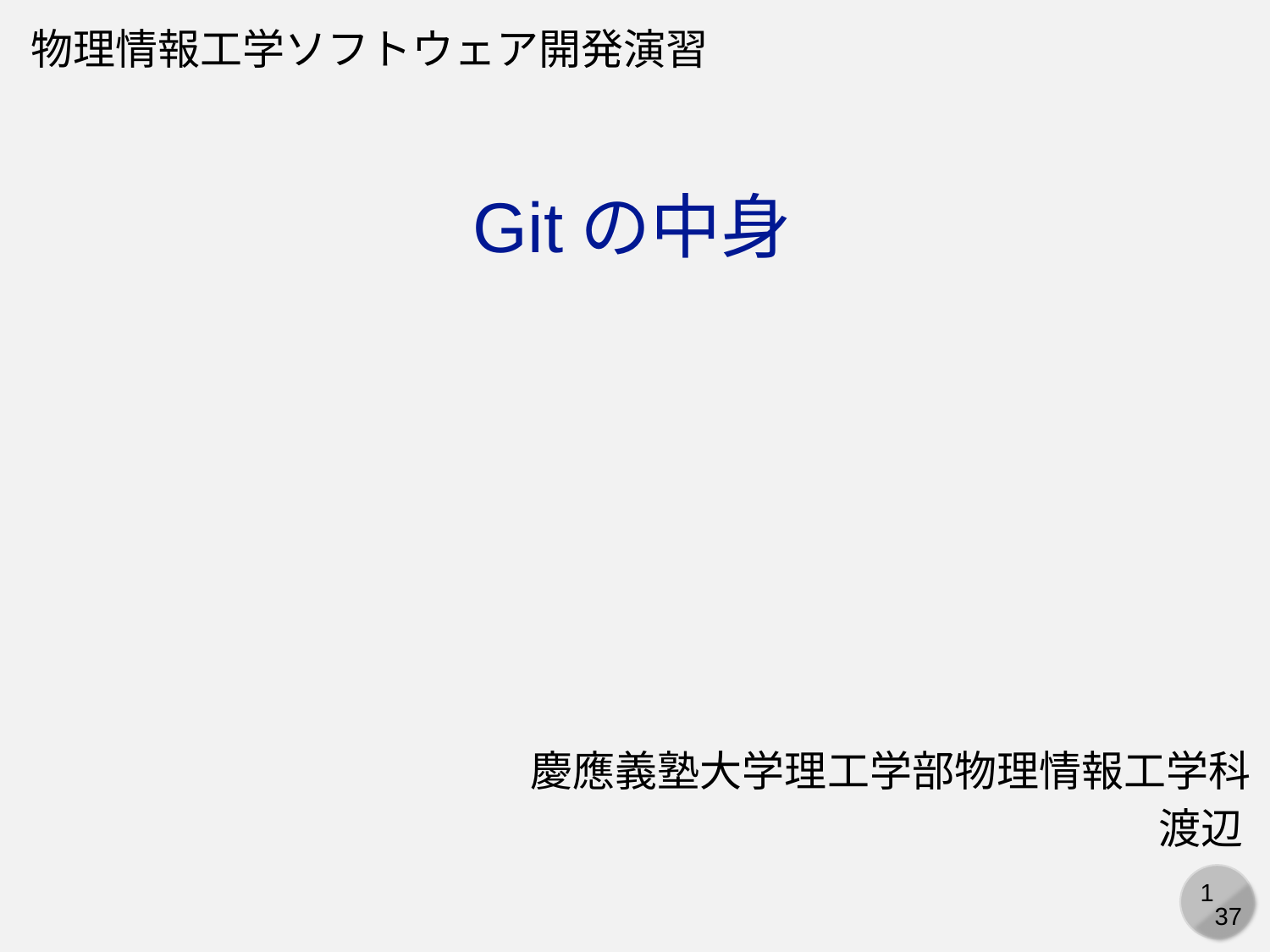

物理情報工学ソフトウェア開発演習
Gitの中身
慶應義塾大学理工学部物理情報工学科
渡辺